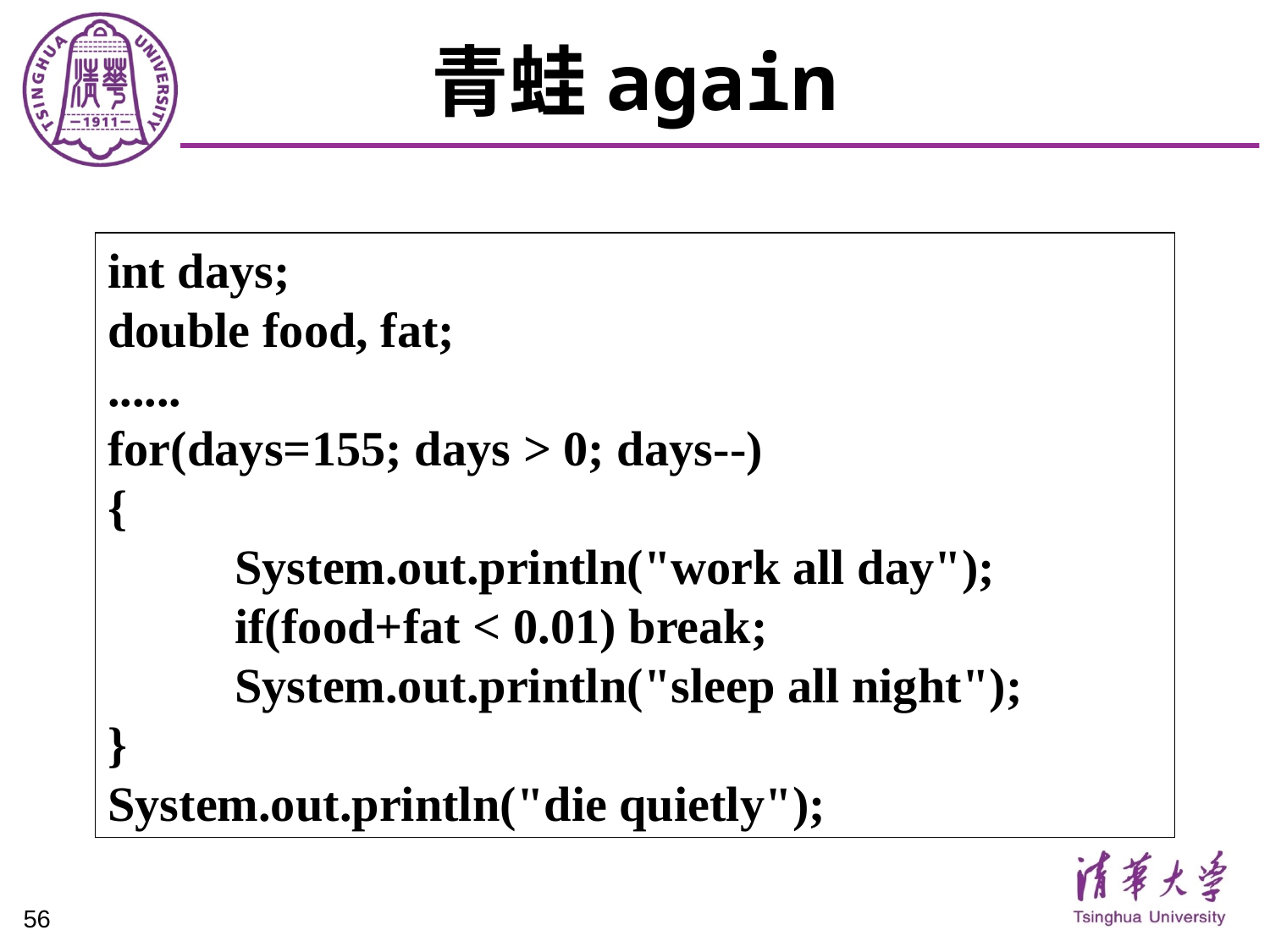

# 青蛙again
int days;
double food, fat;
......
for(days=155; days > 0; days--)
{
	System.out.println("work all day");
	if(food+fat < 0.01) break;
	System.out.println("sleep all night");
}
System.out.println("die quietly");
56